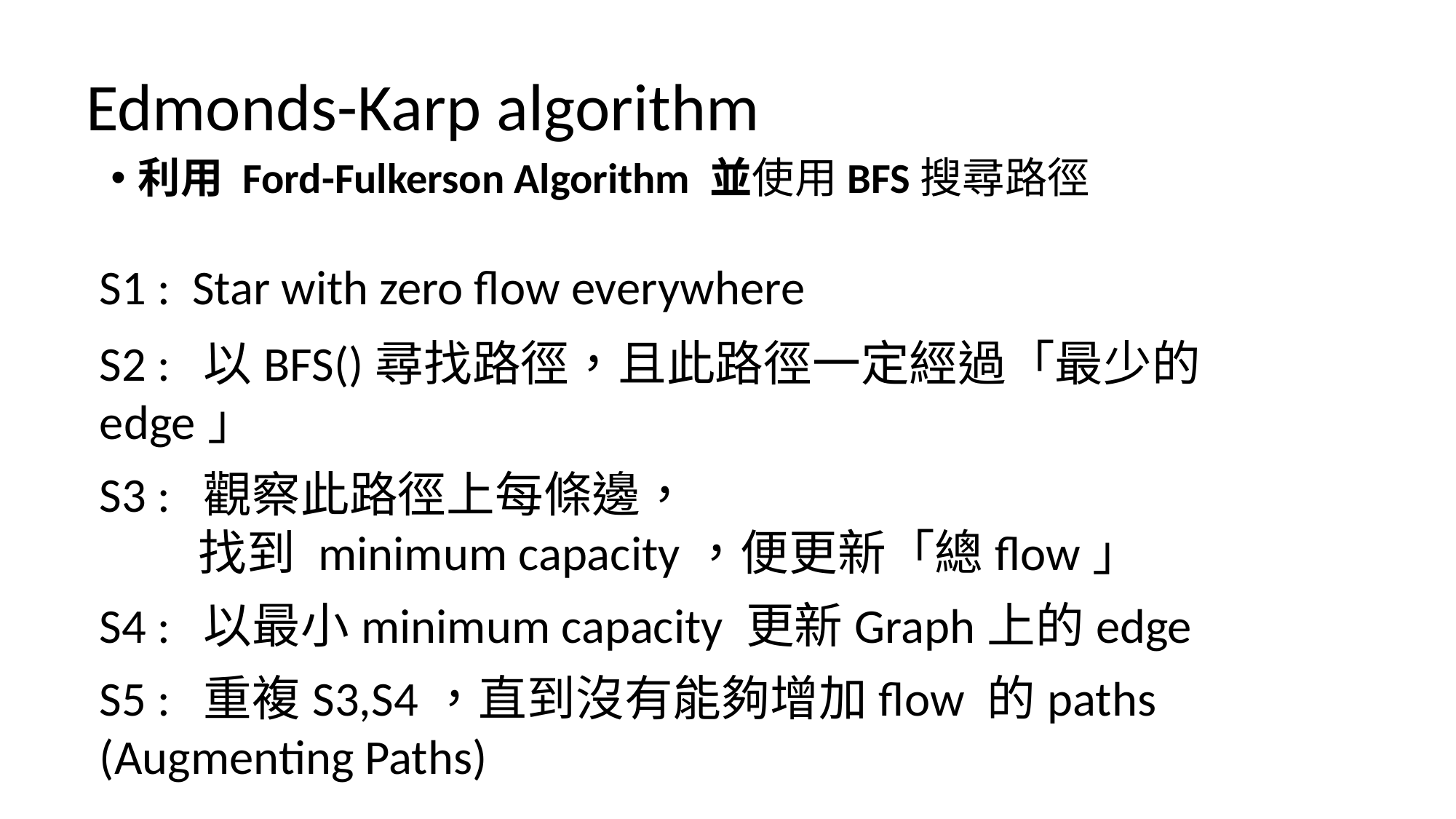

# Edmonds-Karp algorithm
利用 Ford-Fulkerson Algorithm 並使用BFS搜尋路徑

S1 :  Star with zero flow everywhere

S2 :  以BFS()尋找路徑，且此路徑一定經過「最少的edge」

S3 :  觀察此路徑上每條邊，
        找到 minimum capacity，便更新「總flow」

S4 :  以最小minimum capacity 更新Graph上的edge

S5 :  重複S3,S4，直到沒有能夠增加flow 的paths (Augmenting Paths)